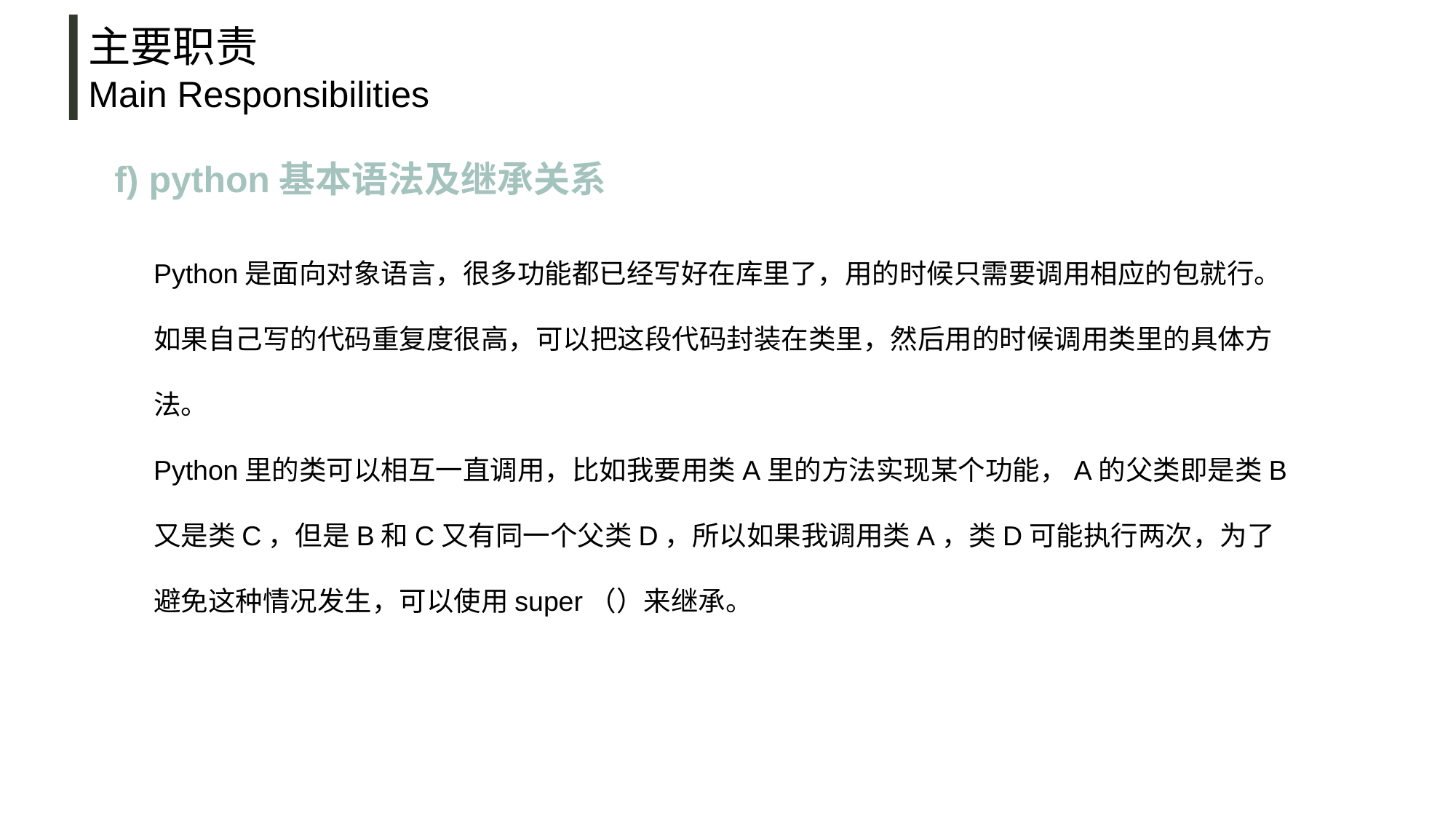

主要职责
Main Responsibilities
 f) python基本语法及继承关系
Python是面向对象语言，很多功能都已经写好在库里了，用的时候只需要调用相应的包就行。如果自己写的代码重复度很高，可以把这段代码封装在类里，然后用的时候调用类里的具体方法。
Python里的类可以相互一直调用，比如我要用类A里的方法实现某个功能，A的父类即是类B又是类C，但是B和C又有同一个父类D，所以如果我调用类A，类D可能执行两次，为了避免这种情况发生，可以使用super（）来继承。